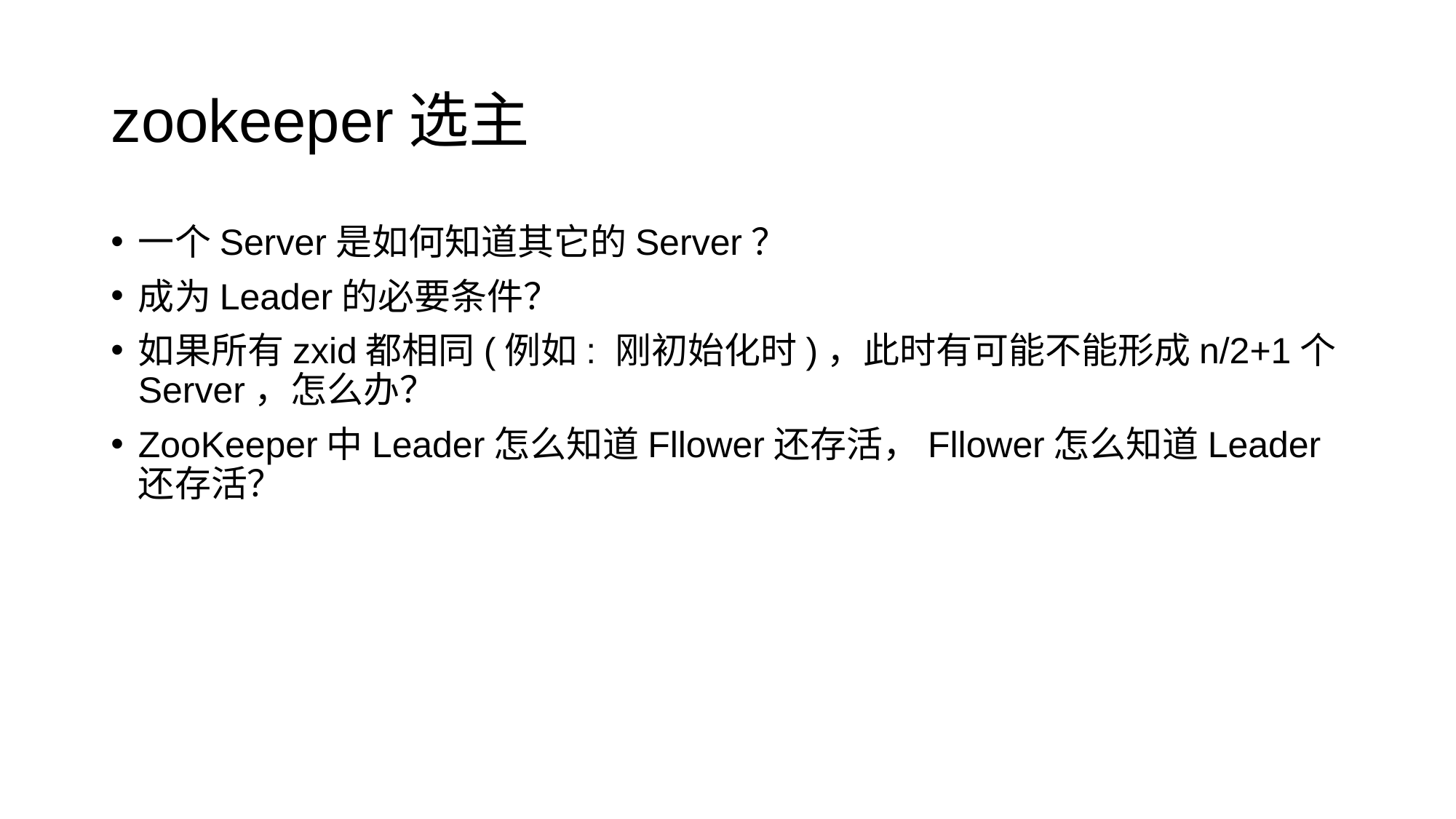

# zookeeper选主
一个Server是如何知道其它的Server？
成为Leader的必要条件？
如果所有zxid都相同(例如: 刚初始化时)，此时有可能不能形成n/2+1个Server，怎么办？
ZooKeeper中Leader怎么知道Fllower还存活，Fllower怎么知道Leader还存活？